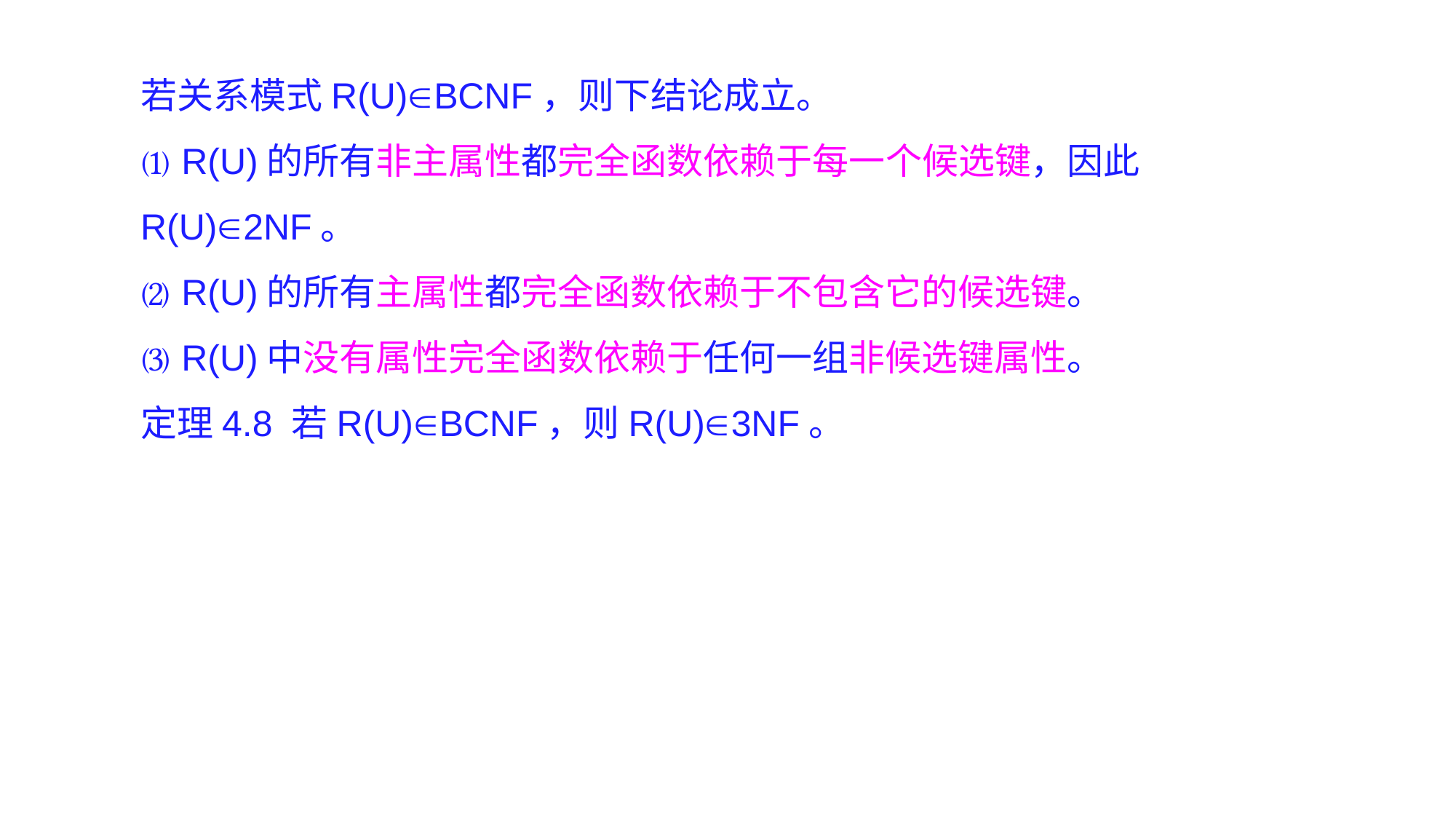

若关系模式R(U)∈BCNF，则下结论成立。
⑴ R(U)的所有非主属性都完全函数依赖于每一个候选键，因此R(U)∈2NF。
⑵ R(U)的所有主属性都完全函数依赖于不包含它的候选键。
⑶ R(U)中没有属性完全函数依赖于任何一组非候选键属性。
定理4.8 若R(U)∈BCNF，则R(U)∈3NF。